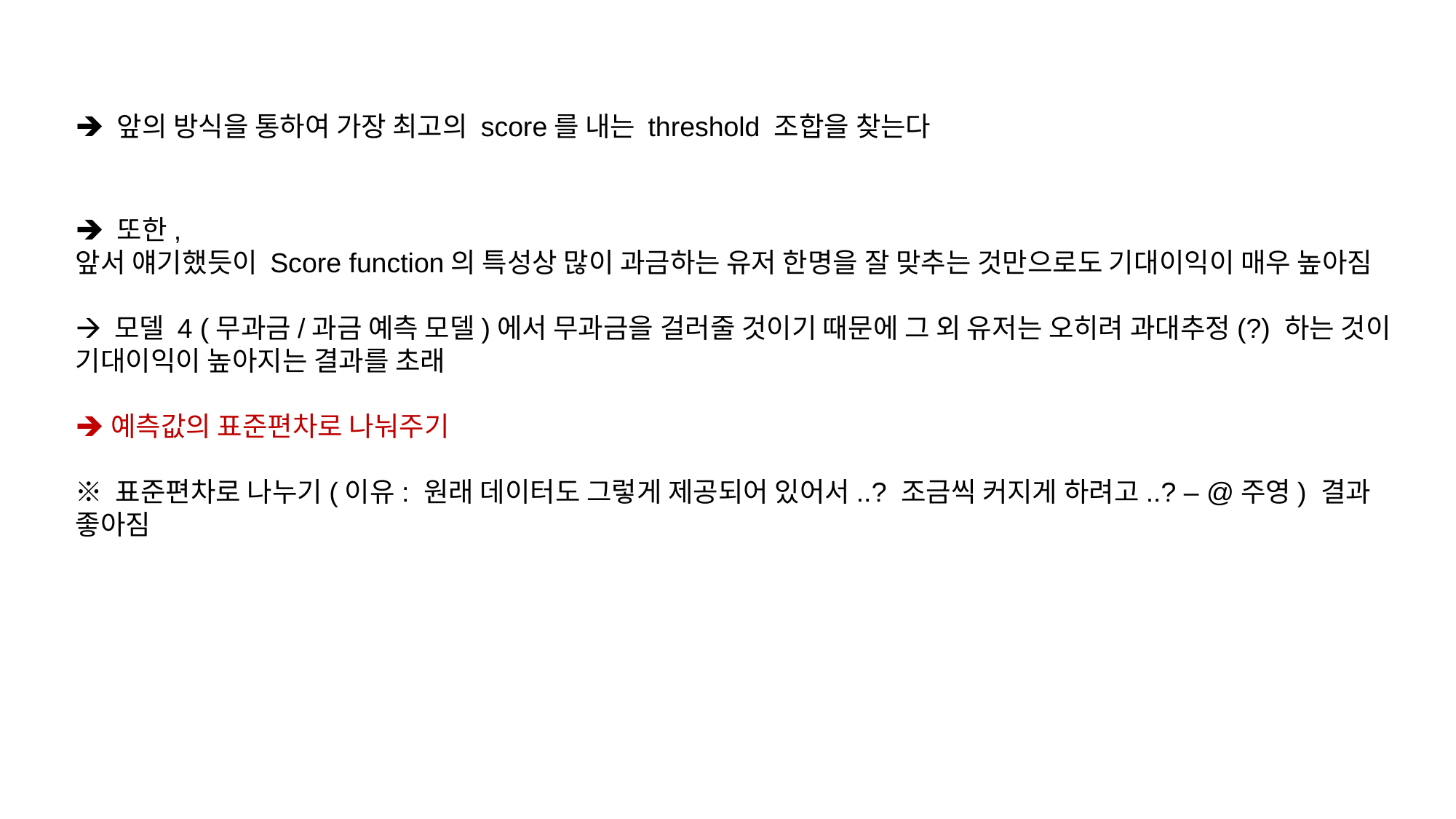

🡺 앞의 방식을 통하여 가장 최고의 score를 내는 threshold 조합을 찾는다
🡺 또한,
앞서 얘기했듯이 Score function의 특성상 많이 과금하는 유저 한명을 잘 맞추는 것만으로도 기대이익이 매우 높아짐

🡪 모델 4 (무과금/과금 예측 모델)에서 무과금을 걸러줄 것이기 때문에 그 외 유저는 오히려 과대추정(?) 하는 것이 기대이익이 높아지는 결과를 초래

🡺예측값의 표준편차로 나눠주기

※ 표준편차로 나누기(이유: 원래 데이터도 그렇게 제공되어 있어서..? 조금씩 커지게 하려고..? – @주영) 결과 좋아짐